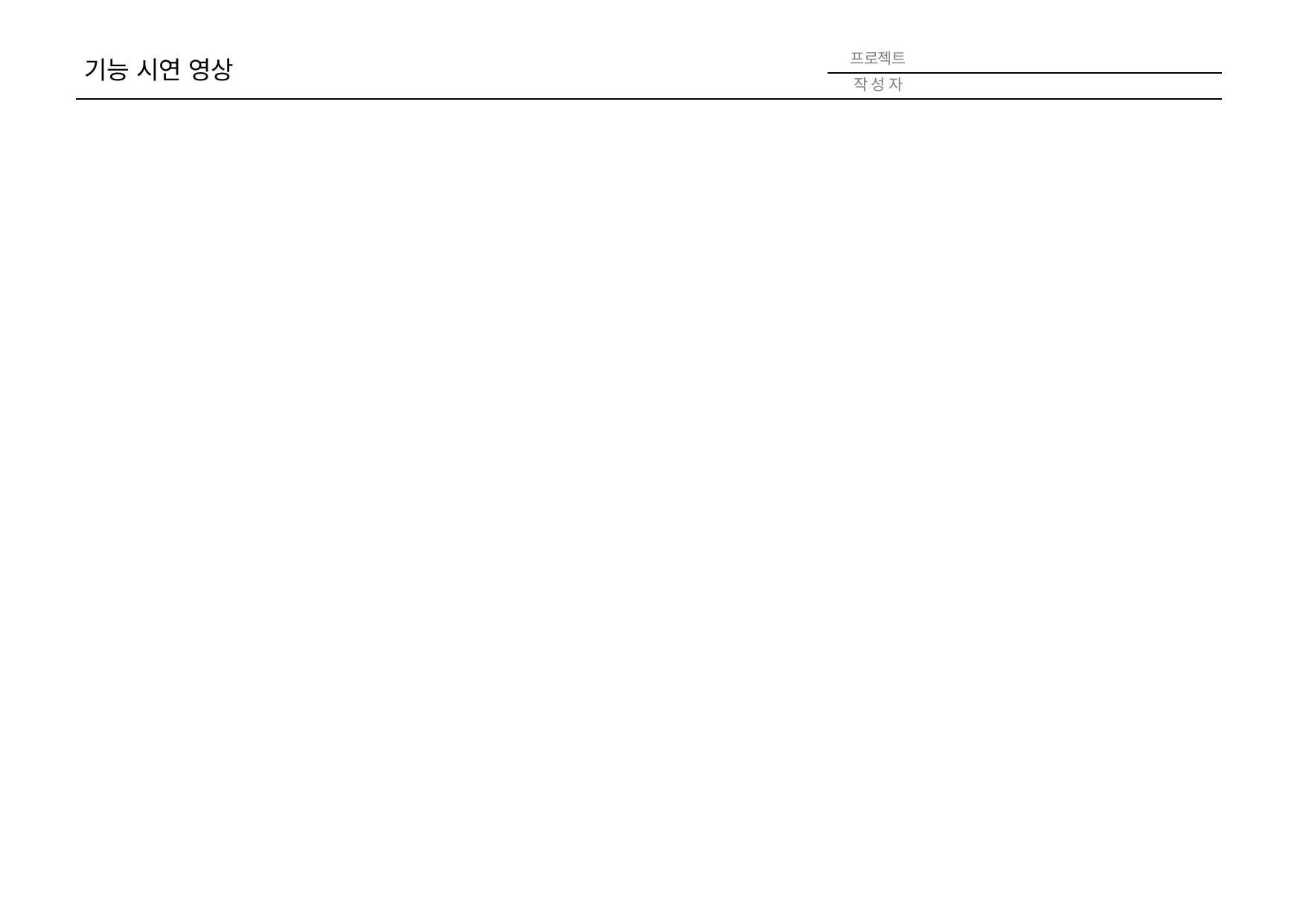

프로젝트
기능 시연 영상

작 성 자